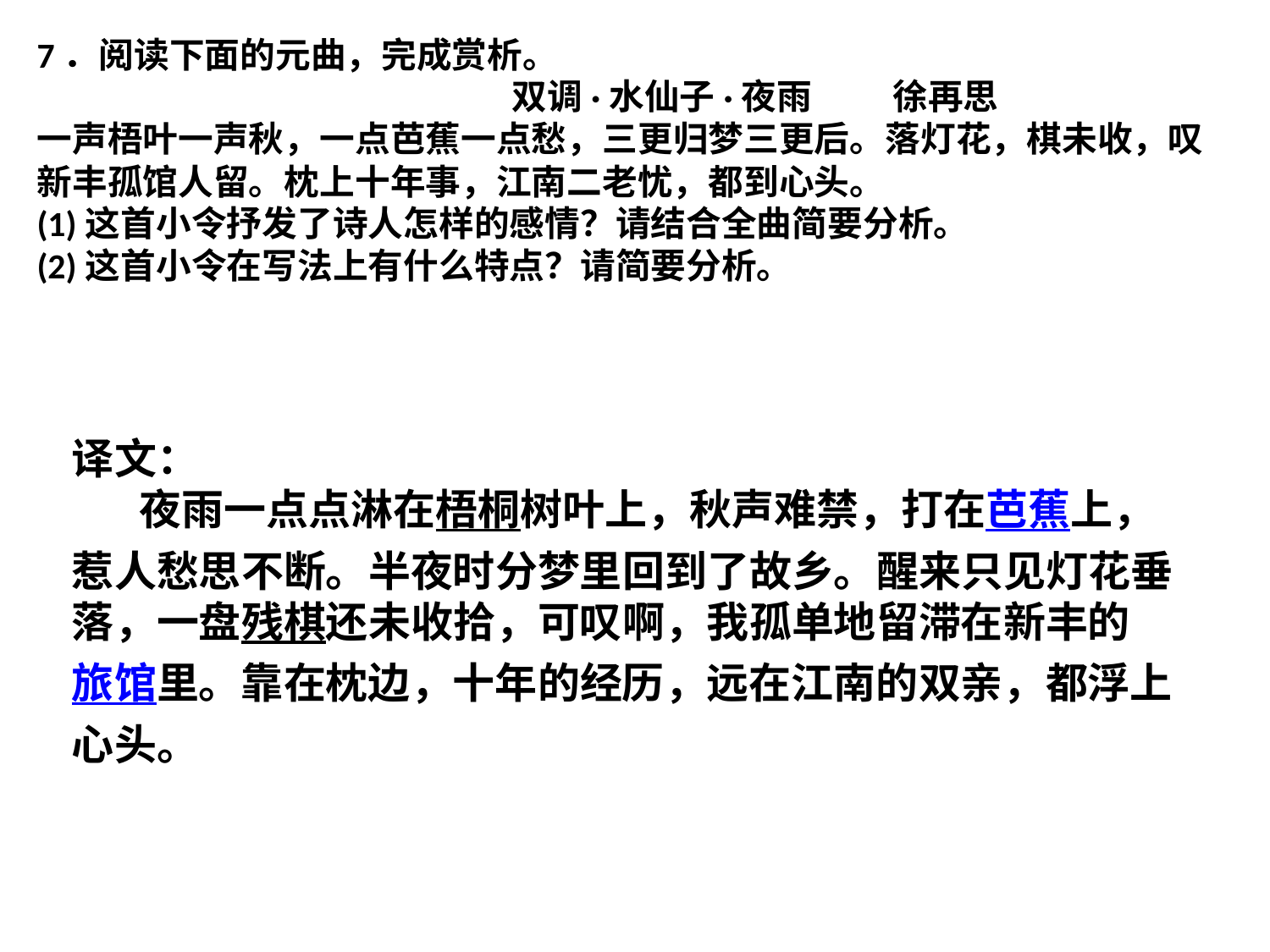

7．阅读下面的元曲，完成赏析。
                                                          双调·水仙子·夜雨          徐再思
一声梧叶一声秋，一点芭蕉一点愁，三更归梦三更后。落灯花，棋未收，叹新丰孤馆人留。枕上十年事，江南二老忧，都到心头。
(1)这首小令抒发了诗人怎样的感情？请结合全曲简要分析。
(2)这首小令在写法上有什么特点？请简要分析。
译文：
      夜雨一点点淋在梧桐树叶上，秋声难禁，打在芭蕉上，惹人愁思不断。半夜时分梦里回到了故乡。醒来只见灯花垂落，一盘残棋还未收拾，可叹啊，我孤单地留滞在新丰的旅馆里。靠在枕边，十年的经历，远在江南的双亲，都浮上心头。